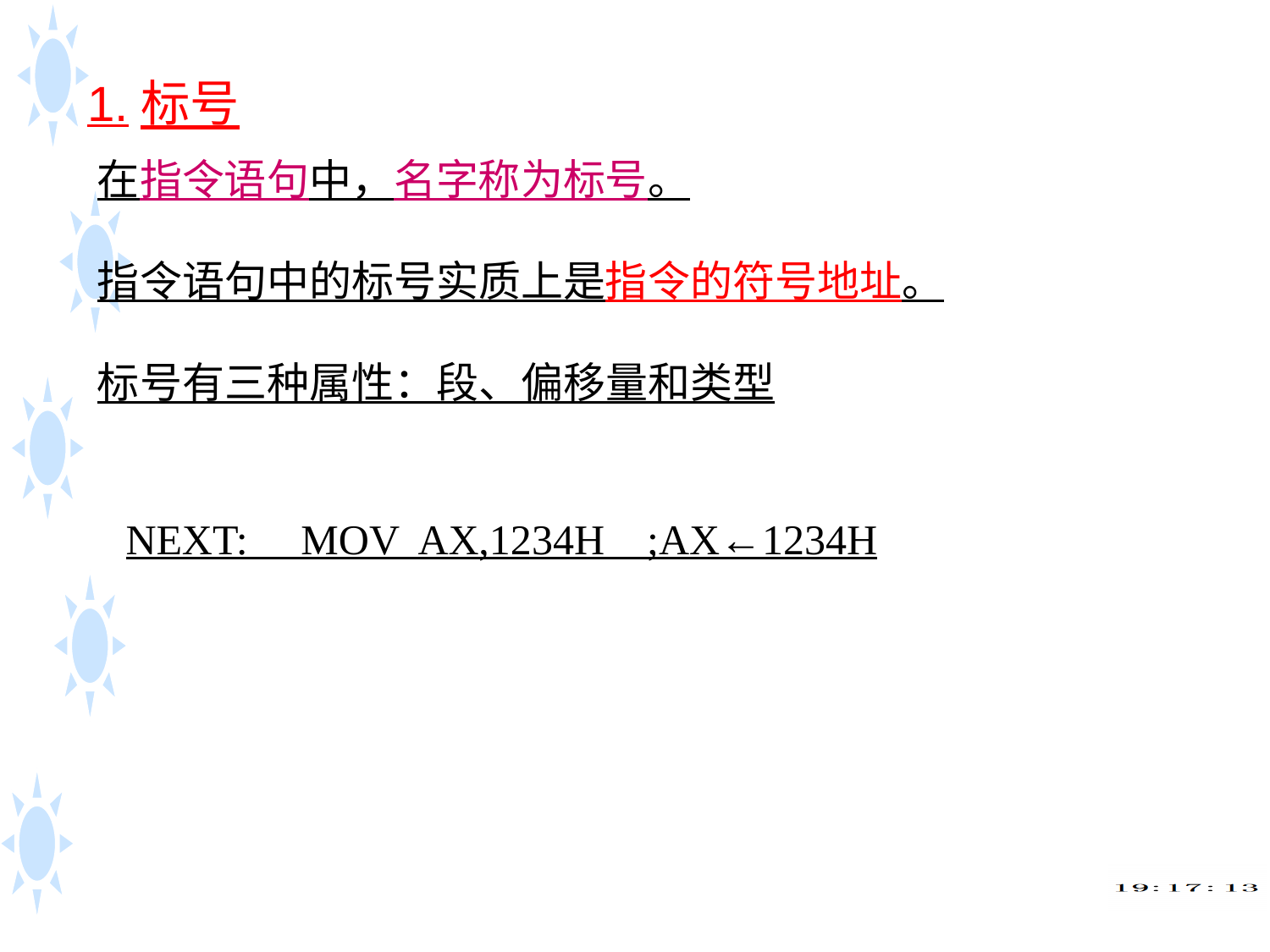

1.标号
在指令语句中，名字称为标号。

指令语句中的标号实质上是指令的符号地址。

标号有三种属性：段、偏移量和类型
NEXT:     MOV  AX,1234H    ;AX←1234H
50